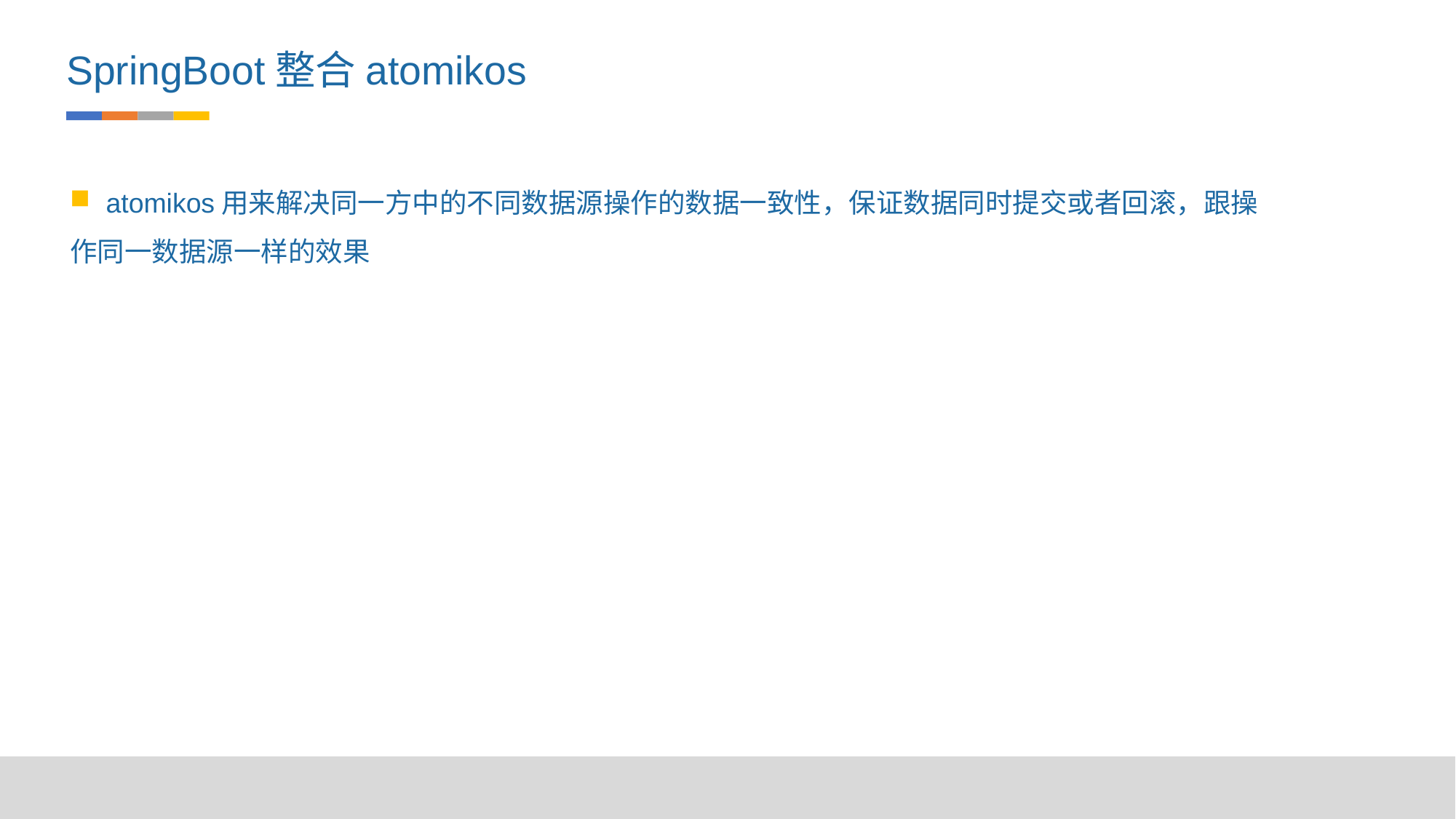

SpringBoot整合atomikos

  atomikos用来解决同一方中的不同数据源操作的数据一致性，保证数据同时提交或者回滚，跟操作同一数据源一样的效果